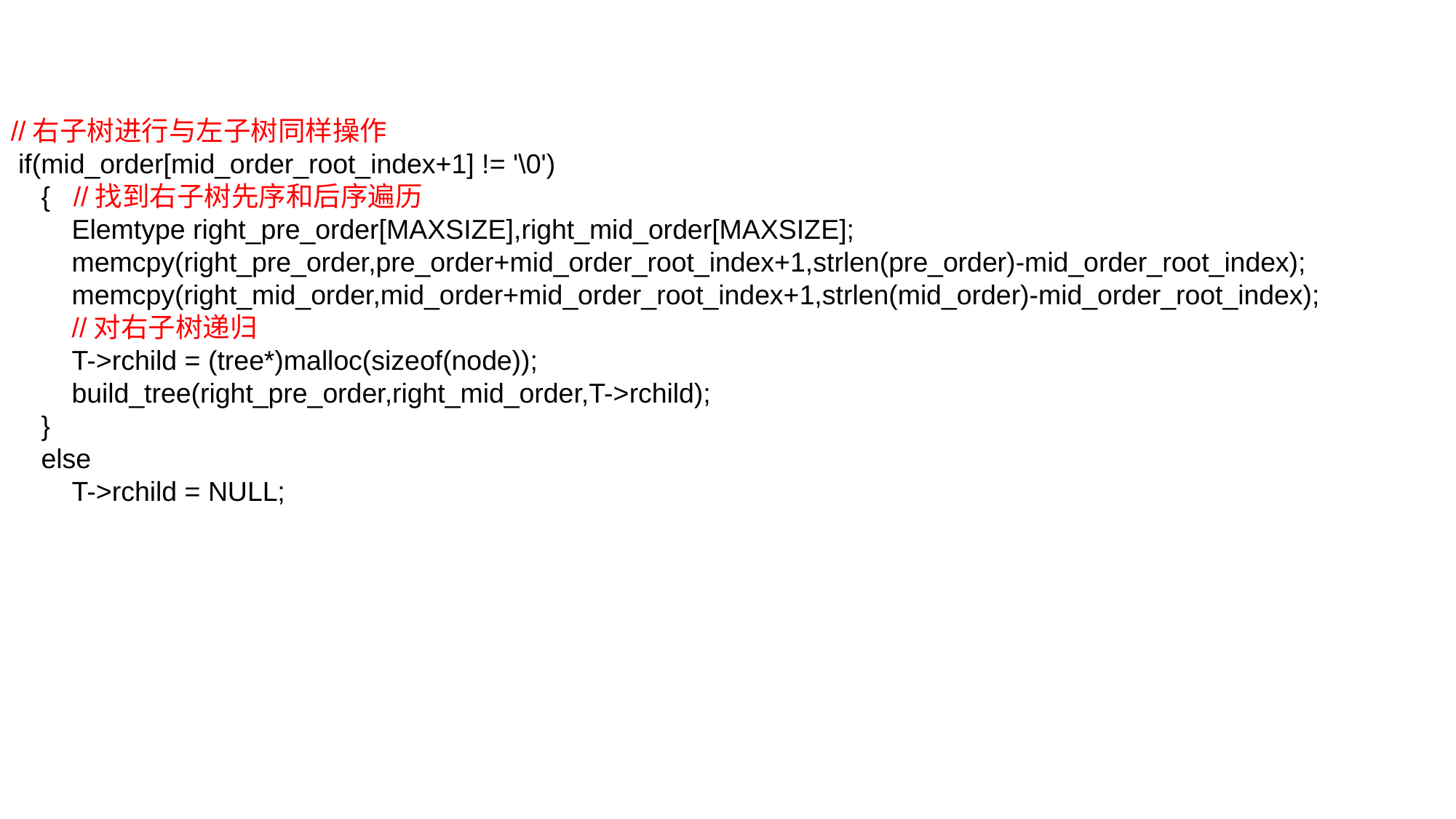

//右子树进行与左子树同样操作
 if(mid_order[mid_order_root_index+1] != '\0')
    {   //找到右子树先序和后序遍历
        Elemtype right_pre_order[MAXSIZE],right_mid_order[MAXSIZE];
        memcpy(right_pre_order,pre_order+mid_order_root_index+1,strlen(pre_order)-mid_order_root_index);
        memcpy(right_mid_order,mid_order+mid_order_root_index+1,strlen(mid_order)-mid_order_root_index);
        //对右子树递归
        T->rchild = (tree*)malloc(sizeof(node));
        build_tree(right_pre_order,right_mid_order,T->rchild);
    }
    else
        T->rchild = NULL;